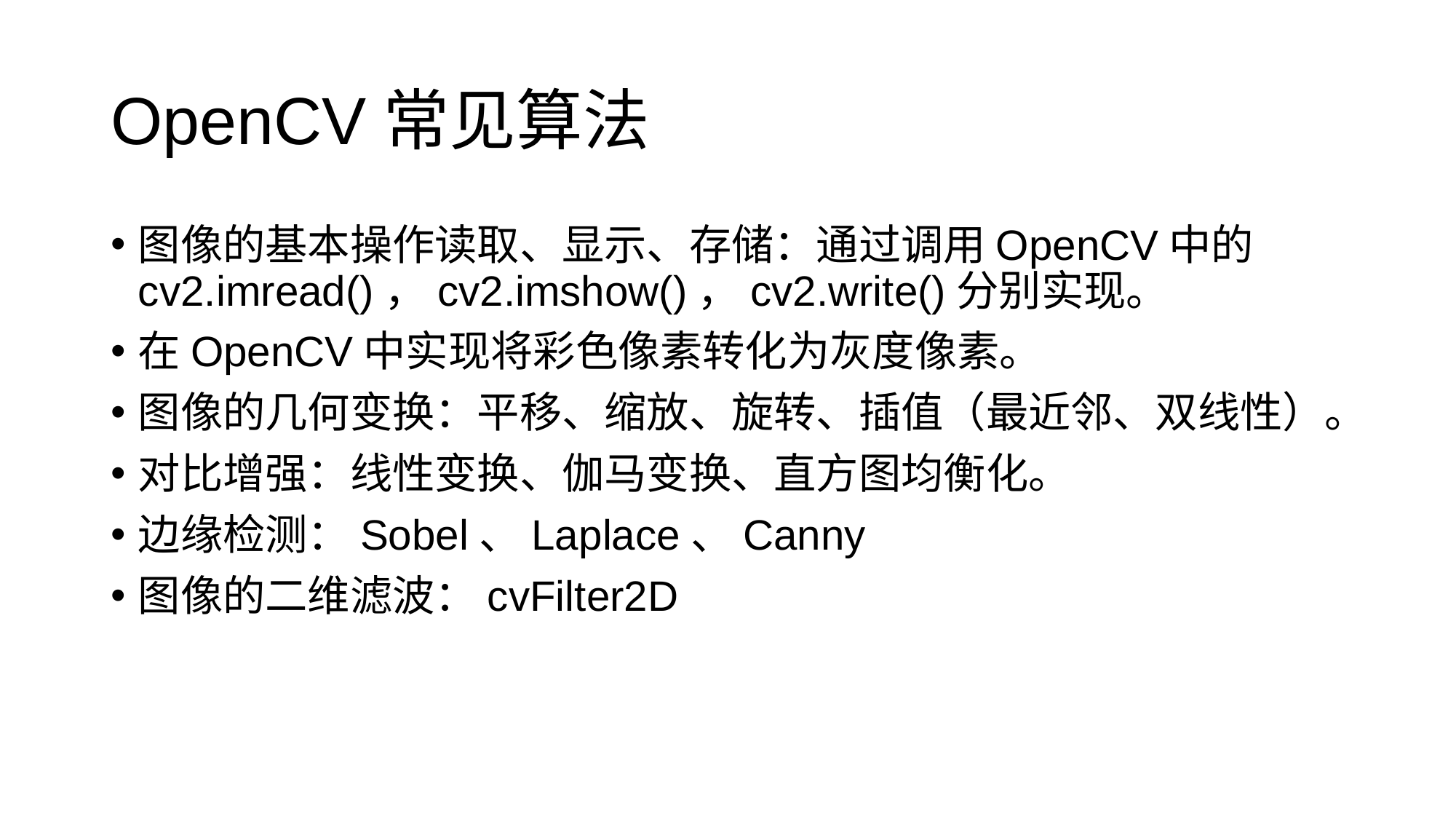

# OpenCV常见算法
图像的基本操作读取、显示、存储：通过调用OpenCV中的cv2.imread()，cv2.imshow()，cv2.write()分别实现。
在OpenCV中实现将彩色像素转化为灰度像素。
图像的几何变换：平移、缩放、旋转、插值（最近邻、双线性）。
对比增强：线性变换、伽马变换、直方图均衡化。
边缘检测：Sobel、Laplace、Canny
图像的二维滤波：cvFilter2D